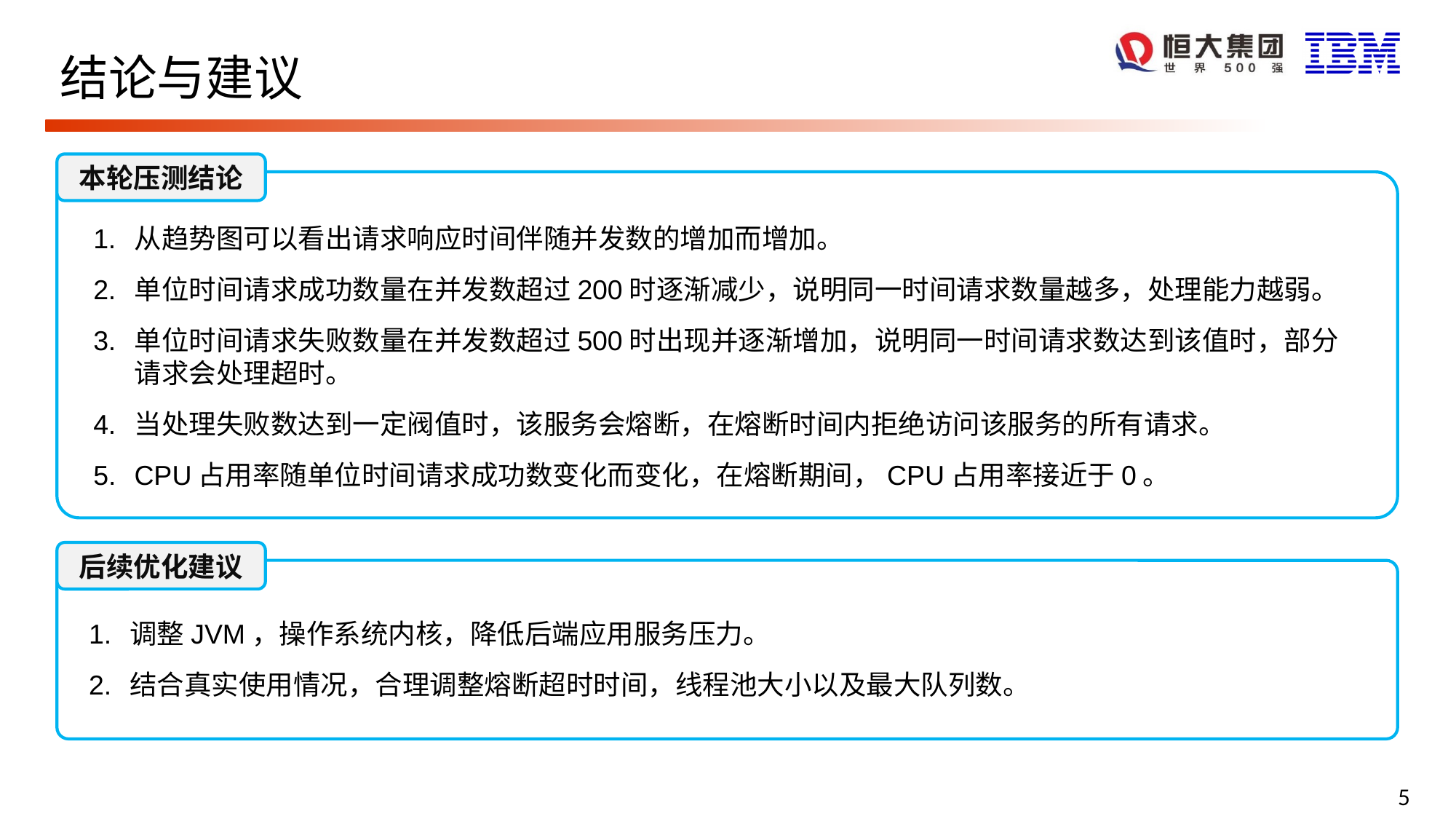

# 结论与建议
本轮压测结论

从趋势图可以看出请求响应时间伴随并发数的增加而增加。
单位时间请求成功数量在并发数超过200时逐渐减少，说明同一时间请求数量越多，处理能力越弱。
单位时间请求失败数量在并发数超过500时出现并逐渐增加，说明同一时间请求数达到该值时，部分请求会处理超时。
当处理失败数达到一定阀值时，该服务会熔断，在熔断时间内拒绝访问该服务的所有请求。
CPU占用率随单位时间请求成功数变化而变化，在熔断期间，CPU占用率接近于0。

后续优化建议

调整JVM，操作系统内核，降低后端应用服务压力。
结合真实使用情况，合理调整熔断超时时间，线程池大小以及最大队列数。